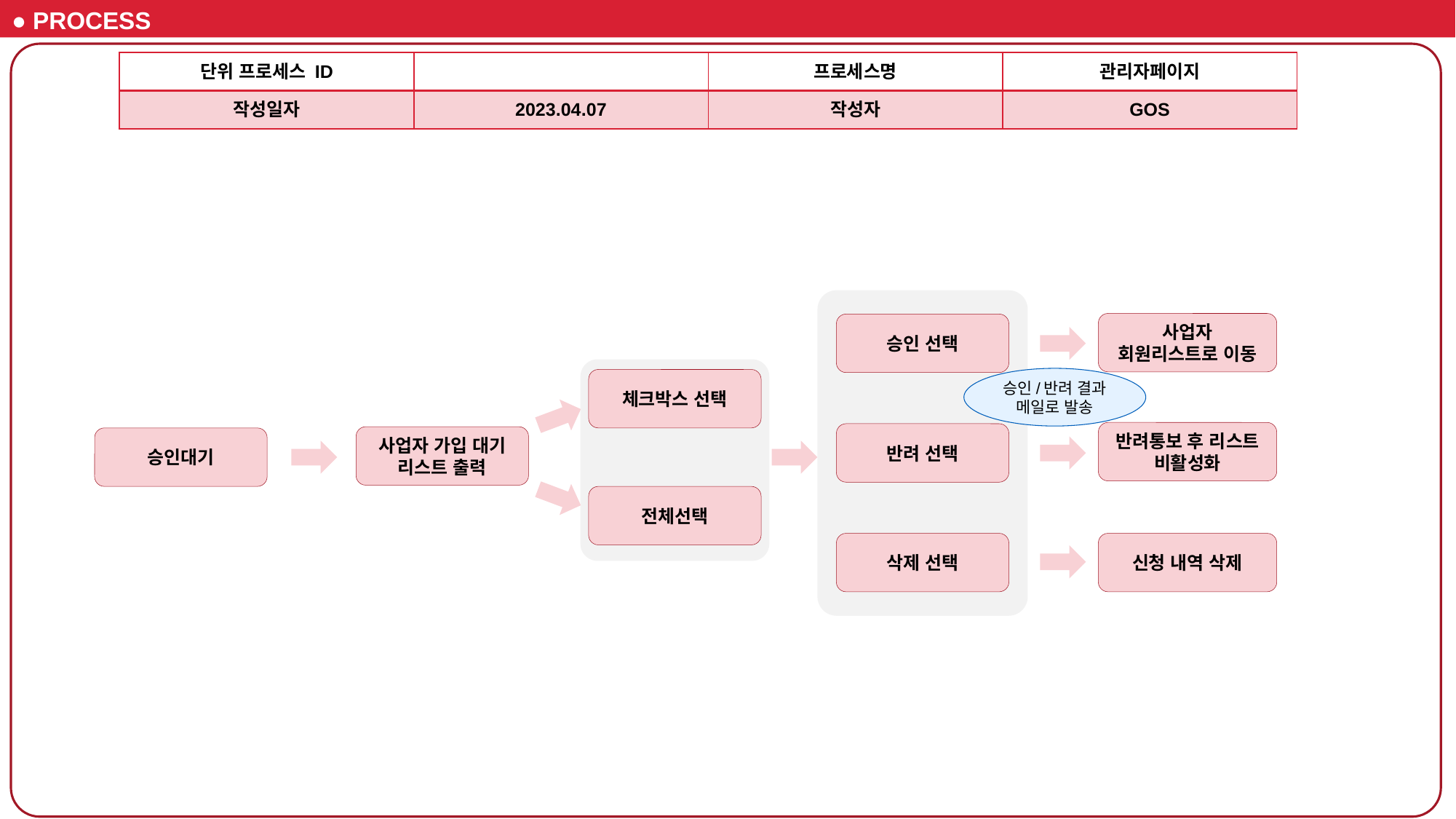

● PROCESS

| 단위 프로세스 ID |  | 프로세스명 | 관리자페이지 |
| --- | --- | --- | --- |
| 작성일자 | 2023.04.07 | 작성자 | GOS |

승인 선택
반려 선택
삭제 선택
사업자 회원리스트로 이동

승인/반려 결과
메일로 발송
체크박스 선택

반려통보 후 리스트 비활성화
사업자 가입 대기 리스트 출력
승인대기

전체선택
신청 내역 삭제